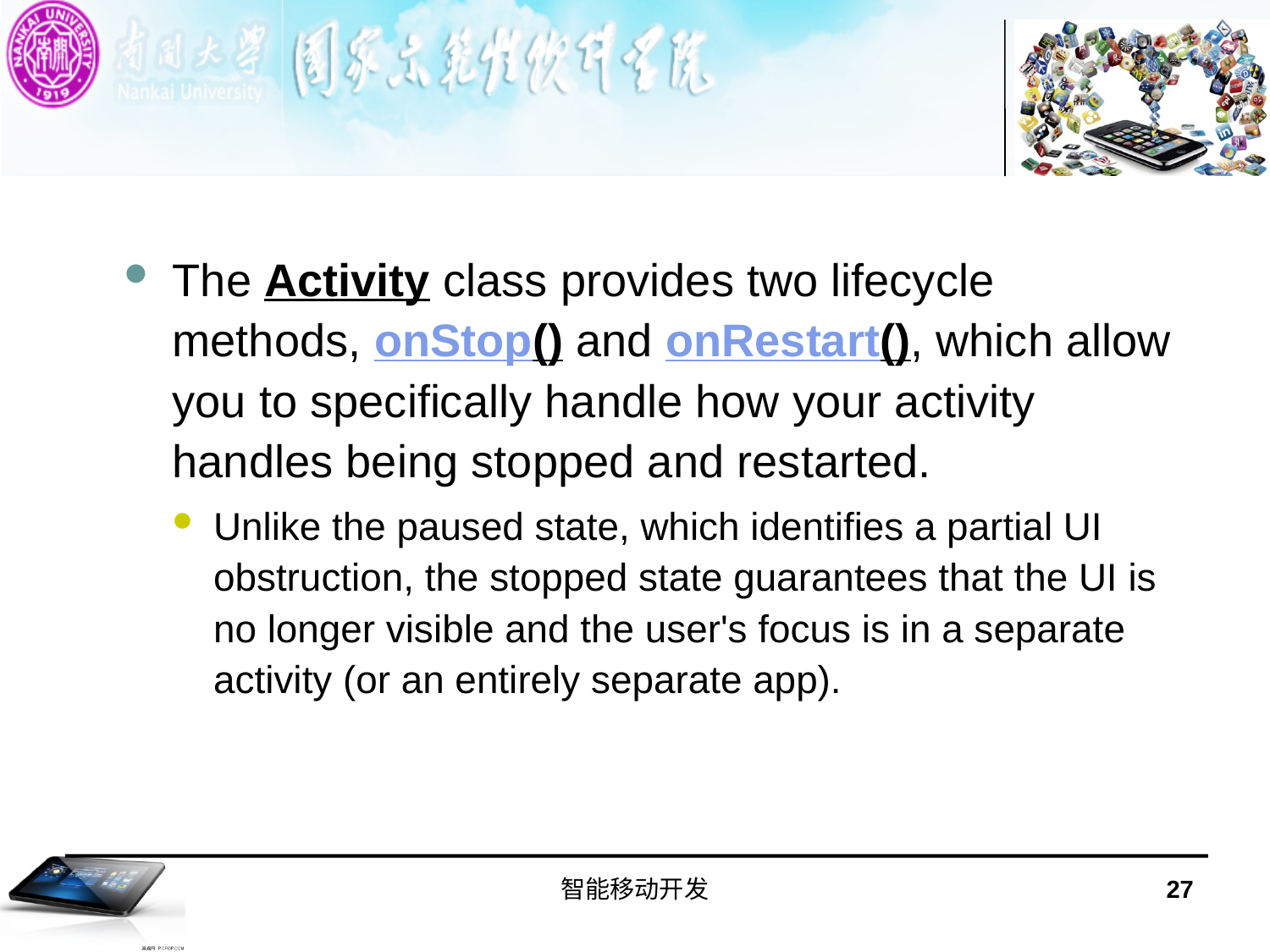

#
The Activity class provides two lifecycle methods, onStop() and onRestart(), which allow you to specifically handle how your activity handles being stopped and restarted.
Unlike the paused state, which identifies a partial UI obstruction, the stopped state guarantees that the UI is no longer visible and the user's focus is in a separate activity (or an entirely separate app).
智能移动开发
27